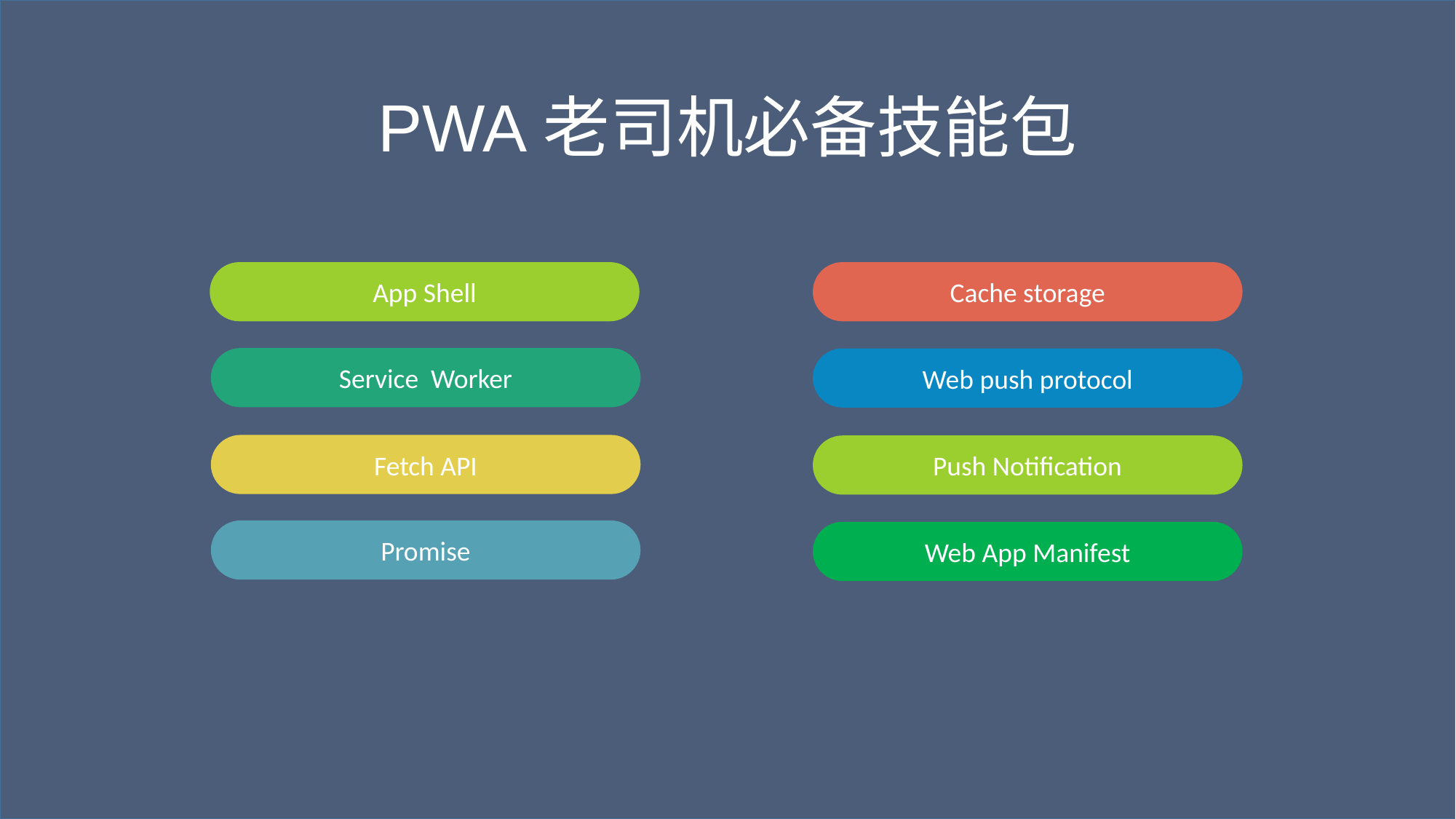

PWA老司机必备技能包
Cache storage
App Shell
Service  Worker
Web push protocol
Fetch API
Push Notification
Promise
Web App Manifest